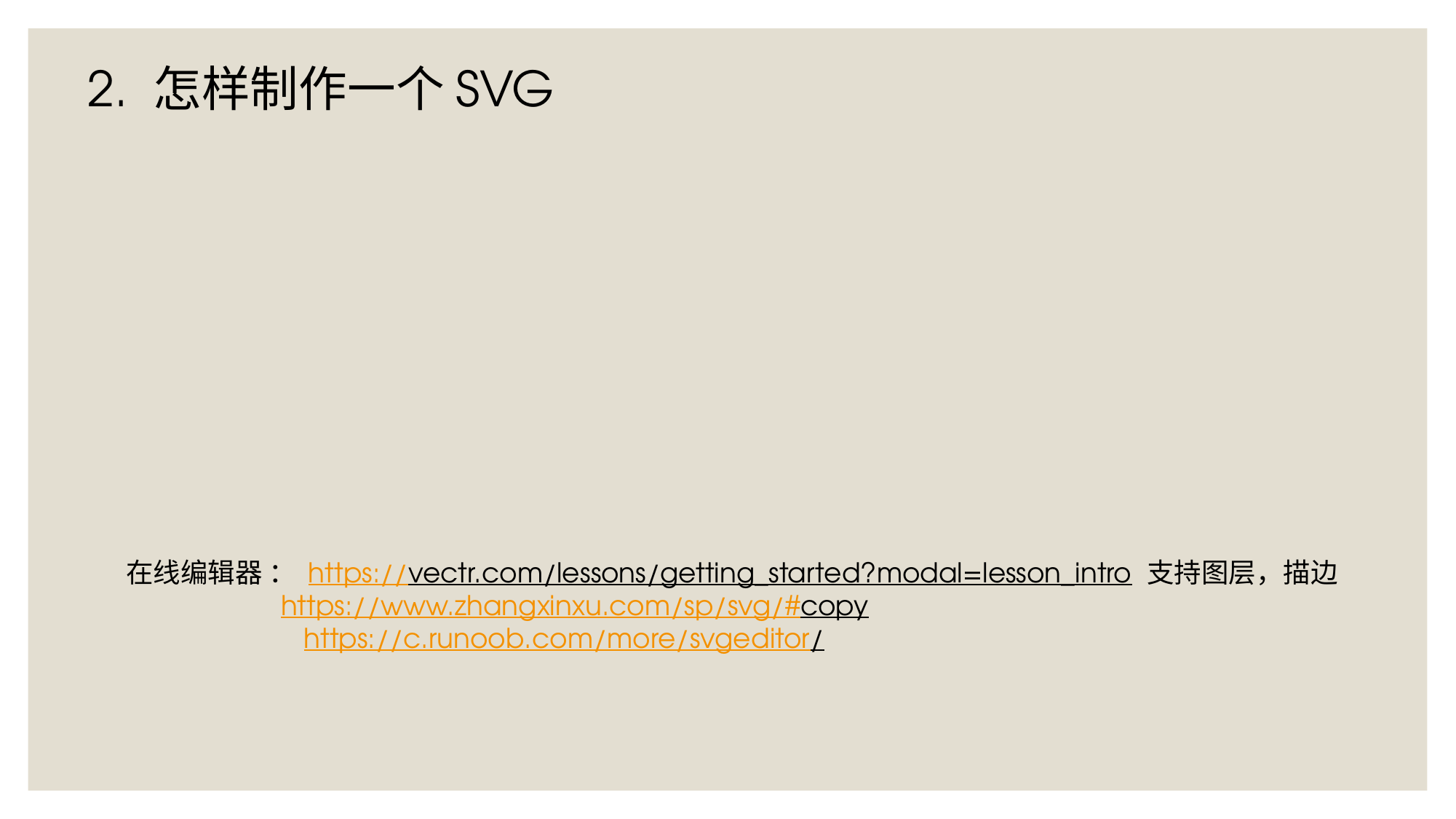

2. 怎样制作一个SVG

在线编辑器 ： https://vectr.com/lessons/getting_started?modal=lesson_intro 支持图层，描边
                        https://www.zhangxinxu.com/sp/svg/#copy
	         https://c.runoob.com/more/svgeditor/